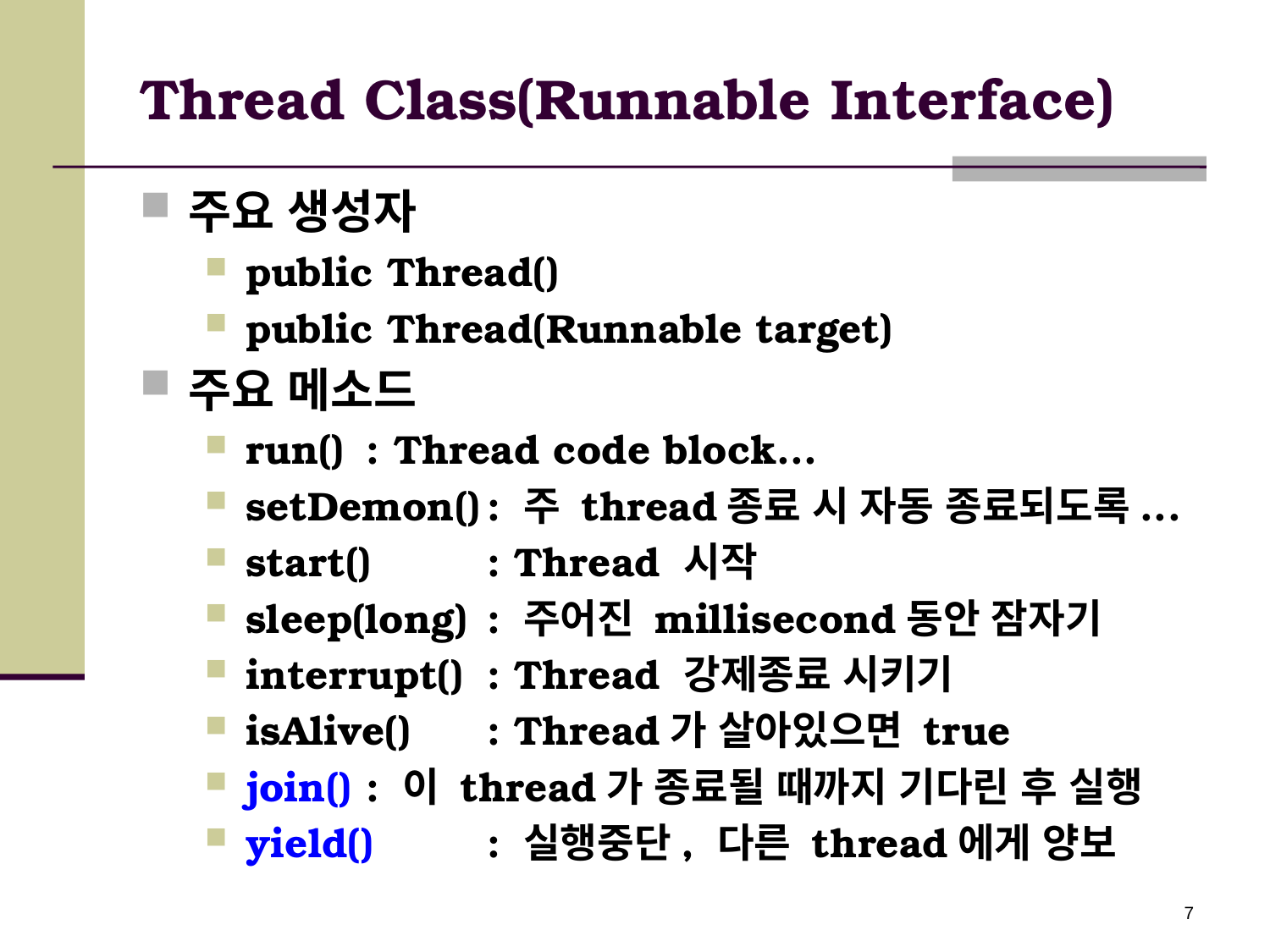

# Thread Class(Runnable Interface)
주요 생성자
public Thread()
public Thread(Runnable target)
주요 메소드
run()	: Thread code block...
setDemon()	: 주 thread종료 시 자동 종료되도록...
start()		: Thread 시작
sleep(long)	: 주어진 millisecond동안 잠자기
interrupt()	: Thread 강제종료 시키기
isAlive()	: Thread가 살아있으면 true
join()	: 이 thread가 종료될 때까지 기다린 후 실행
yield()	: 실행중단, 다른 thread에게 양보
7